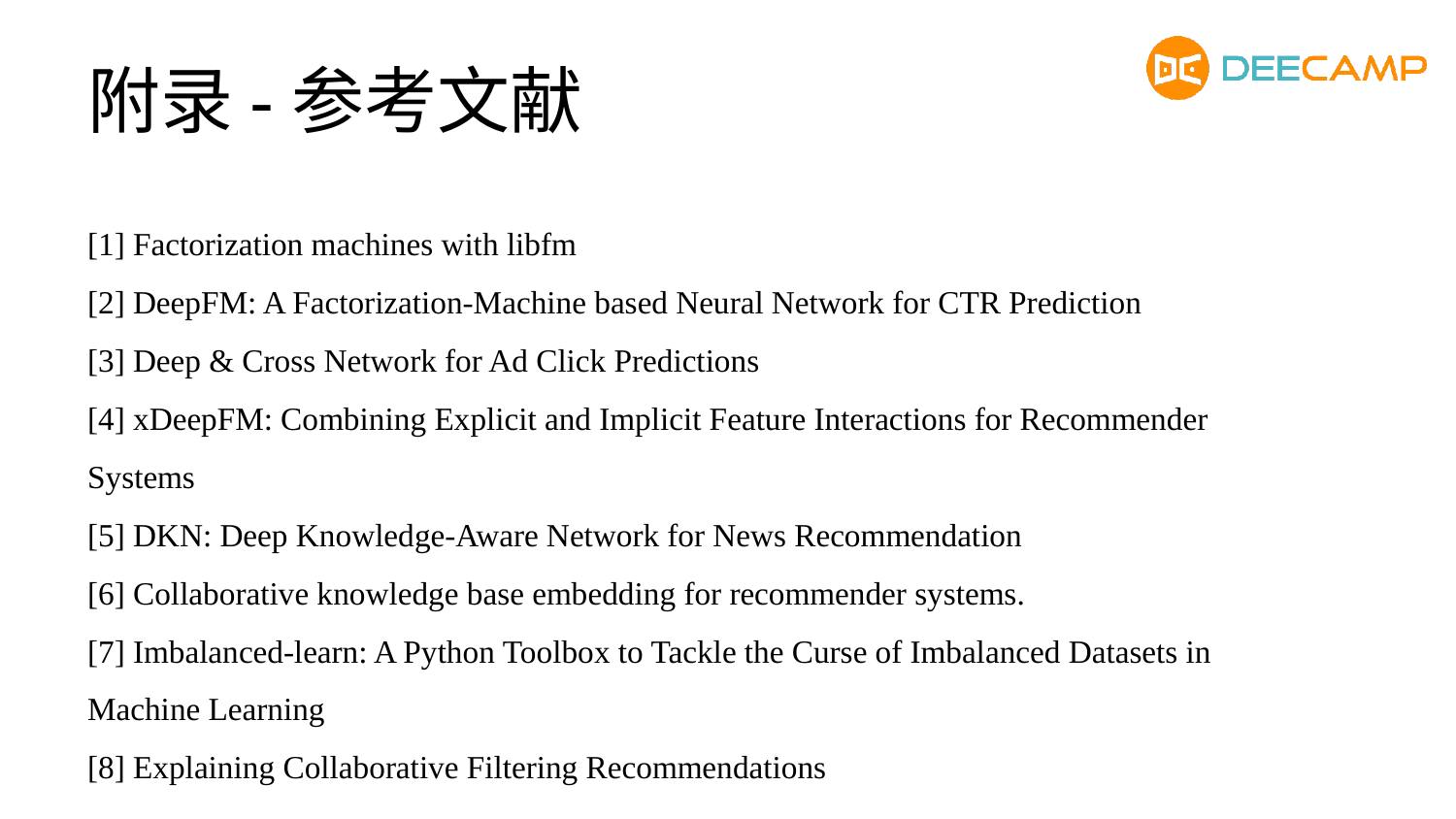

# 附录-参考文献
[1] Factorization machines with libfm
[2] DeepFM: A Factorization-Machine based Neural Network for CTR Prediction
[3] Deep & Cross Network for Ad Click Predictions
[4] xDeepFM: Combining Explicit and Implicit Feature Interactions for Recommender Systems
[5] DKN: Deep Knowledge-Aware Network for News Recommendation
[6] Collaborative knowledge base embedding for recommender systems.
[7] Imbalanced-learn: A Python Toolbox to Tackle the Curse of Imbalanced Datasets in Machine Learning
[8] Explaining Collaborative Filtering Recommendations